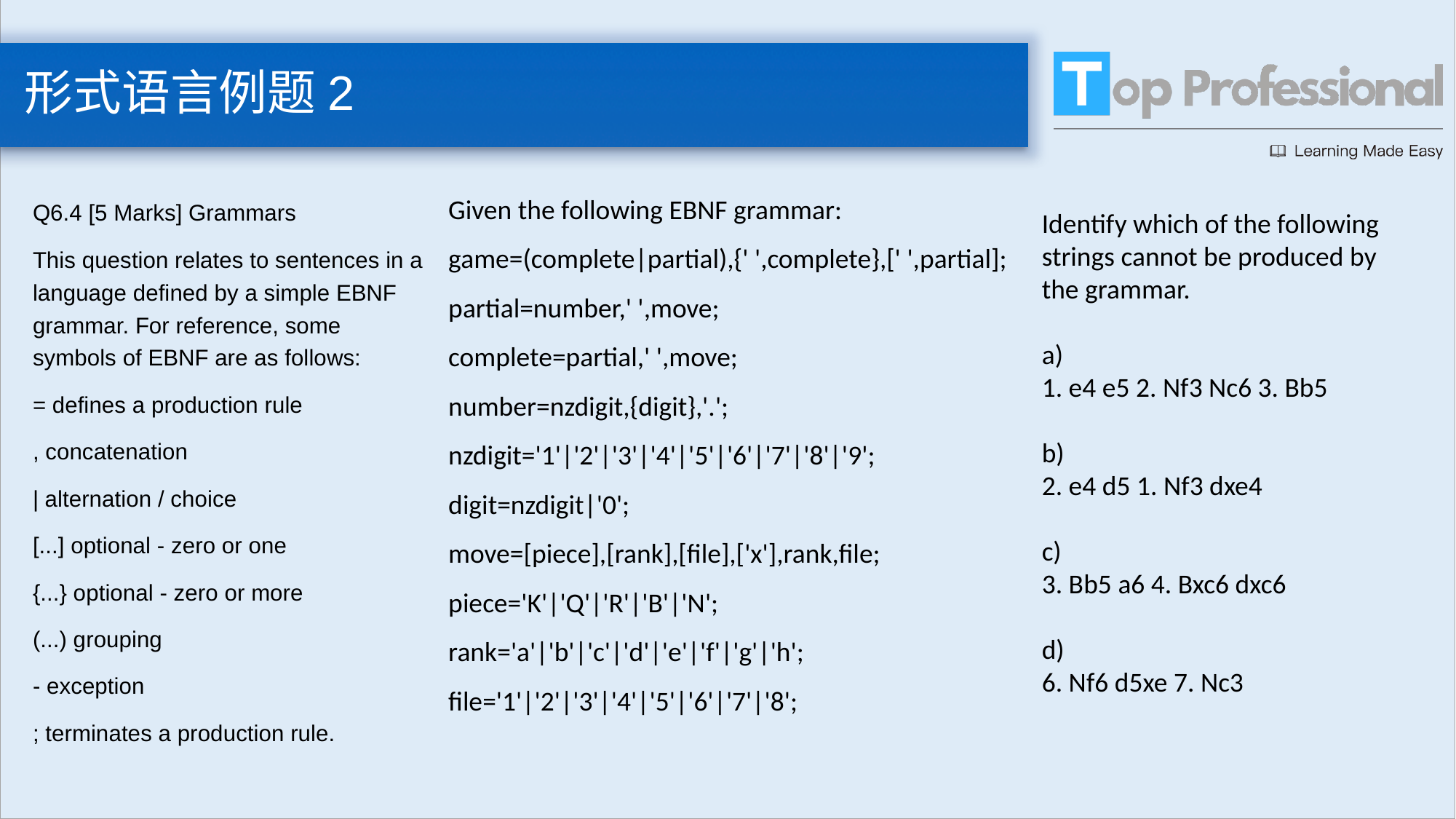

# 形式语言例题2
Given the following EBNF grammar:
game=(complete|partial),{' ',complete},[' ',partial];
partial=number,' ',move;
complete=partial,' ',move;
number=nzdigit,{digit},'.';
nzdigit='1'|'2'|'3'|'4'|'5'|'6'|'7'|'8'|'9';
digit=nzdigit|'0';
move=[piece],[rank],[file],['x'],rank,file;
piece='K'|'Q'|'R'|'B'|'N';
rank='a'|'b'|'c'|'d'|'e'|'f'|'g'|'h';
file='1'|'2'|'3'|'4'|'5'|'6'|'7'|'8';

Q6.4 [5 Marks] Grammars
This question relates to sentences in a language defined by a simple EBNF grammar. For reference, some symbols of EBNF are as follows:
= defines a production rule
, concatenation
| alternation / choice
[...] optional - zero or one
{...} optional - zero or more
(...) grouping
- exception
; terminates a production rule.

Identify which of the following strings cannot be produced by the grammar.

a)
1. e4 e5 2. Nf3 Nc6 3. Bb5

b)
2. e4 d5 1. Nf3 dxe4

c)
3. Bb5 a6 4. Bxc6 dxc6

d)
6. Nf6 d5xe 7. Nc3